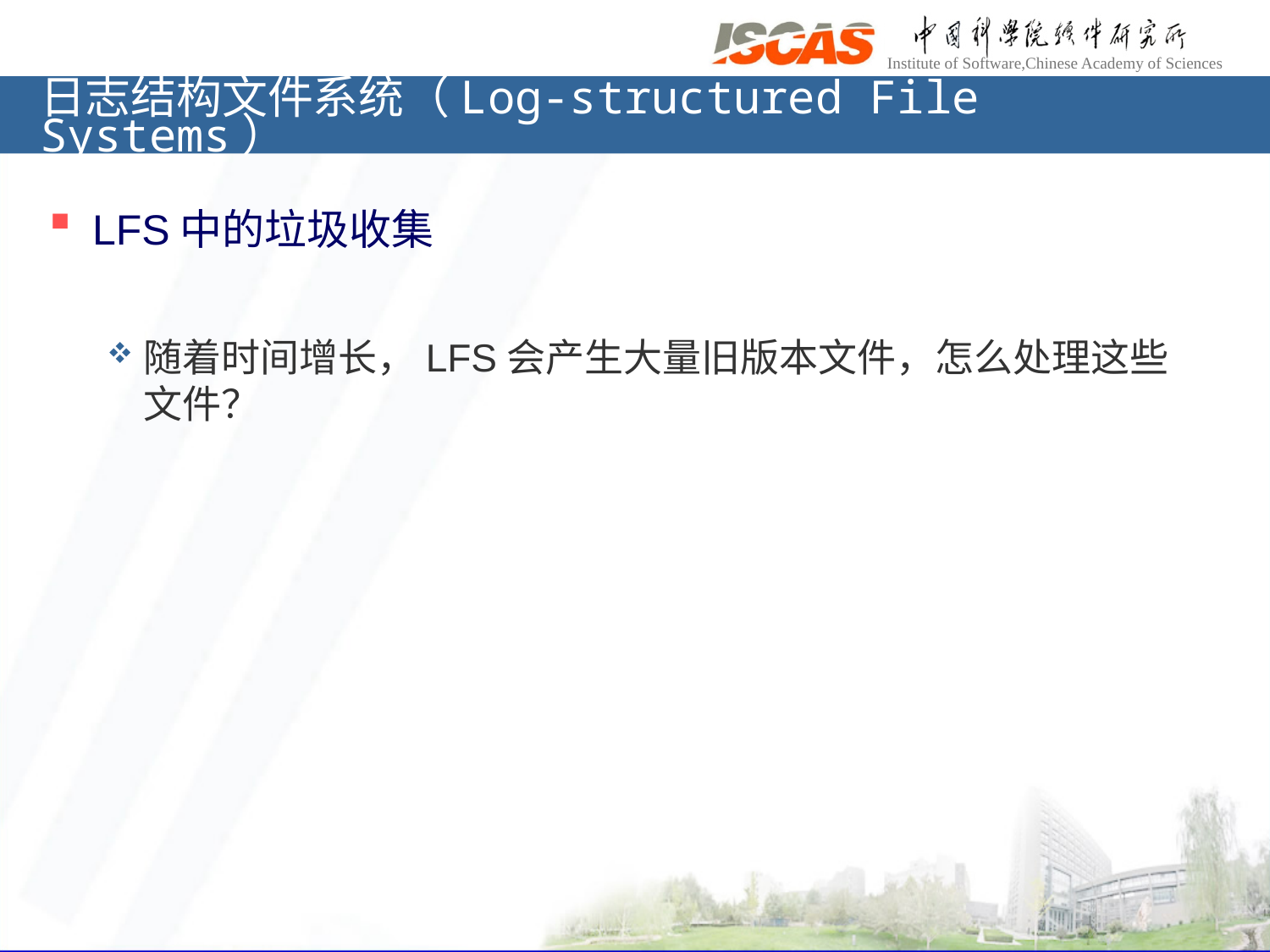

# 日志结构文件系统（Log-structured File Systems）
LFS中的垃圾收集

随着时间增长，LFS会产生大量旧版本文件，怎么处理这些文件？